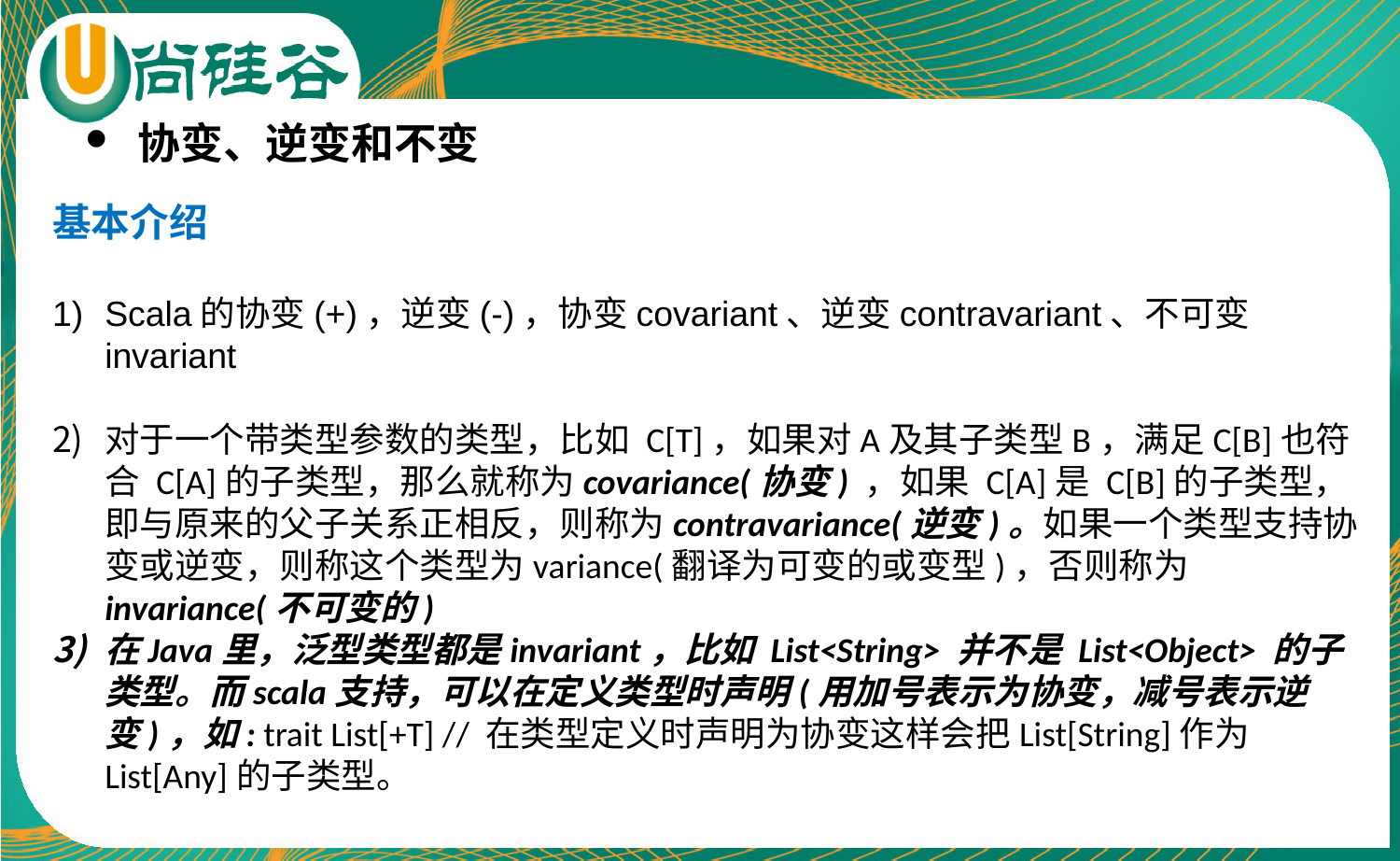

协变、逆变和不变
基本介绍

Scala的协变(+)，逆变(-)，协变covariant、逆变contravariant、不可变invariant

对于一个带类型参数的类型，比如 C[T]，如果对A及其子类型B，满足C[B]也符合 C[A]的子类型，那么就称为covariance(协变) ，如果 C[A]是 C[B]的子类型，即与原来的父子关系正相反，则称为contravariance(逆变)。如果一个类型支持协变或逆变，则称这个类型为variance(翻译为可变的或变型)，否则称为invariance(不可变的)
在Java里，泛型类型都是invariant，比如 List<String> 并不是 List<Object> 的子类型。而scala支持，可以在定义类型时声明(用加号表示为协变，减号表示逆变)，如: trait List[+T] // 在类型定义时声明为协变这样会把List[String]作为List[Any]的子类型。